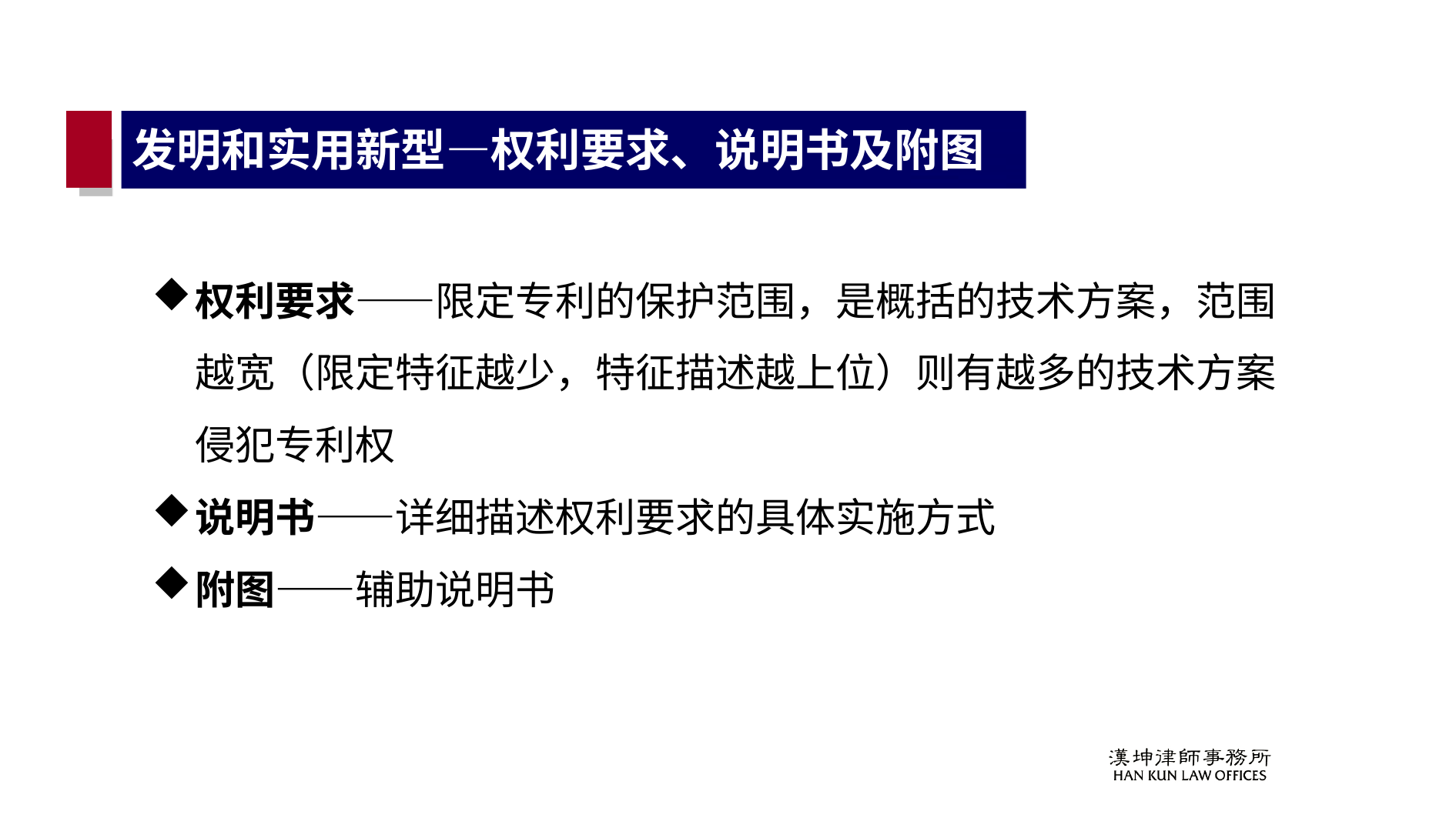

# 发明和实用新型—权利要求、说明书及附图
权利要求——限定专利的保护范围，是概括的技术方案，范围越宽（限定特征越少，特征描述越上位）则有越多的技术方案侵犯专利权
说明书——详细描述权利要求的具体实施方式
附图——辅助说明书